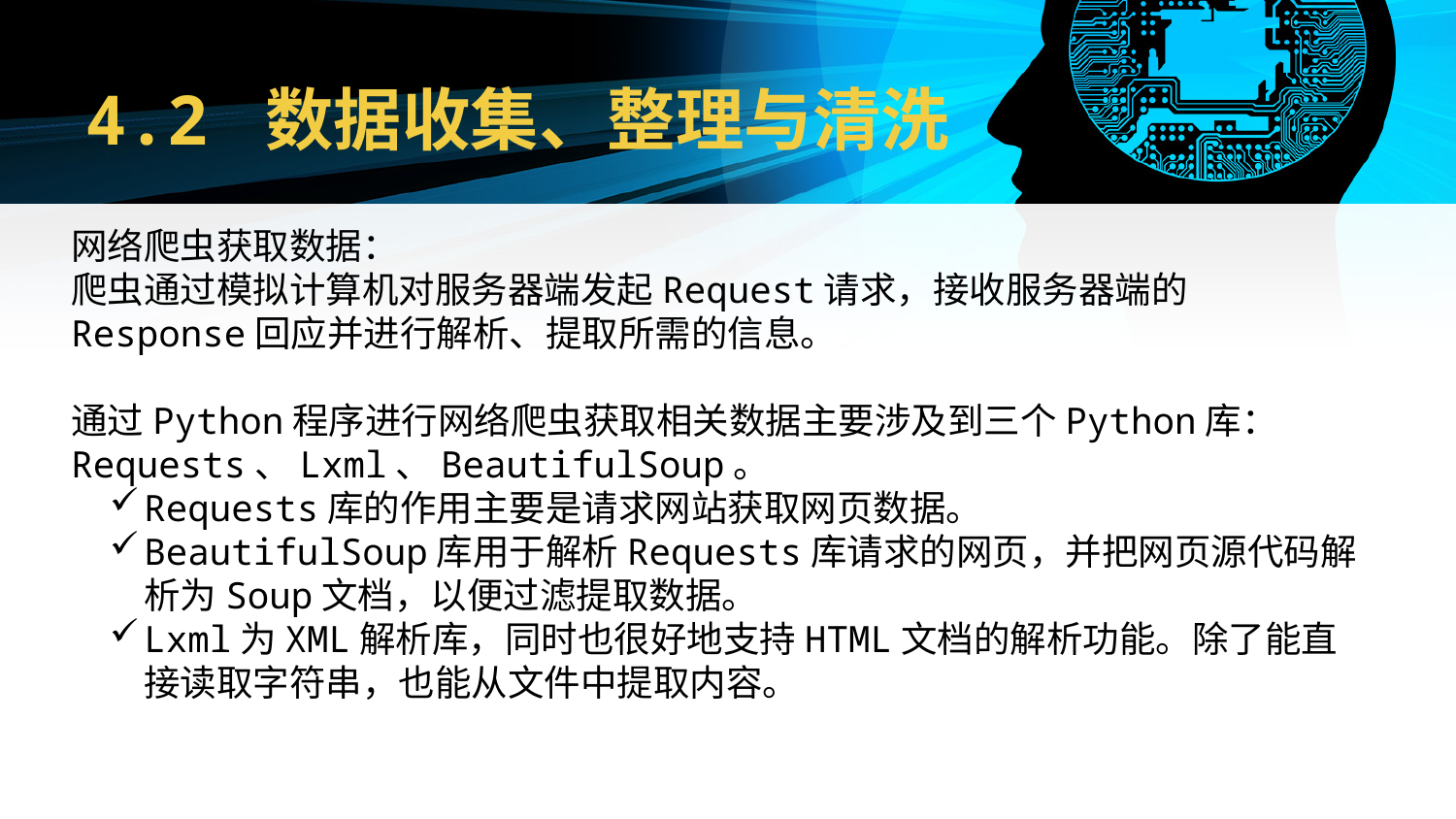

# 4.2 数据收集、整理与清洗
网络爬虫获取数据：
爬虫通过模拟计算机对服务器端发起Request请求，接收服务器端的Response回应并进行解析、提取所需的信息。

通过Python程序进行网络爬虫获取相关数据主要涉及到三个Python库：Requests、Lxml、BeautifulSoup。
Requests库的作用主要是请求网站获取网页数据。
BeautifulSoup库用于解析Requests库请求的网页，并把网页源代码解析为Soup文档，以便过滤提取数据。
Lxml为XML解析库，同时也很好地支持HTML文档的解析功能。除了能直接读取字符串，也能从文件中提取内容。